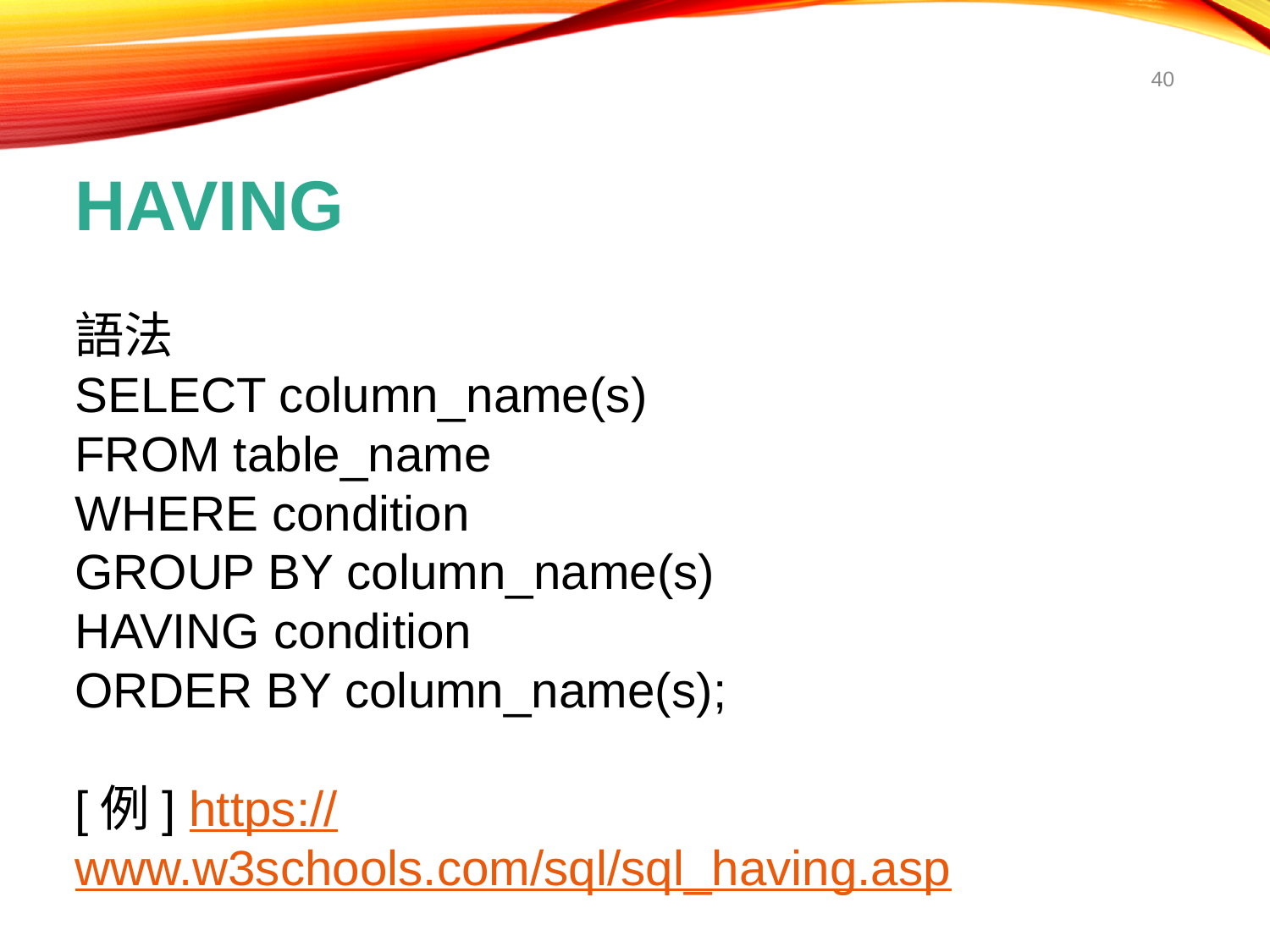

40
HAVING

語法
SELECT column_name(s)
FROM table_name
WHERE condition
GROUP BY column_name(s)
HAVING condition
ORDER BY column_name(s);

[例] https://www.w3schools.com/sql/sql_having.asp